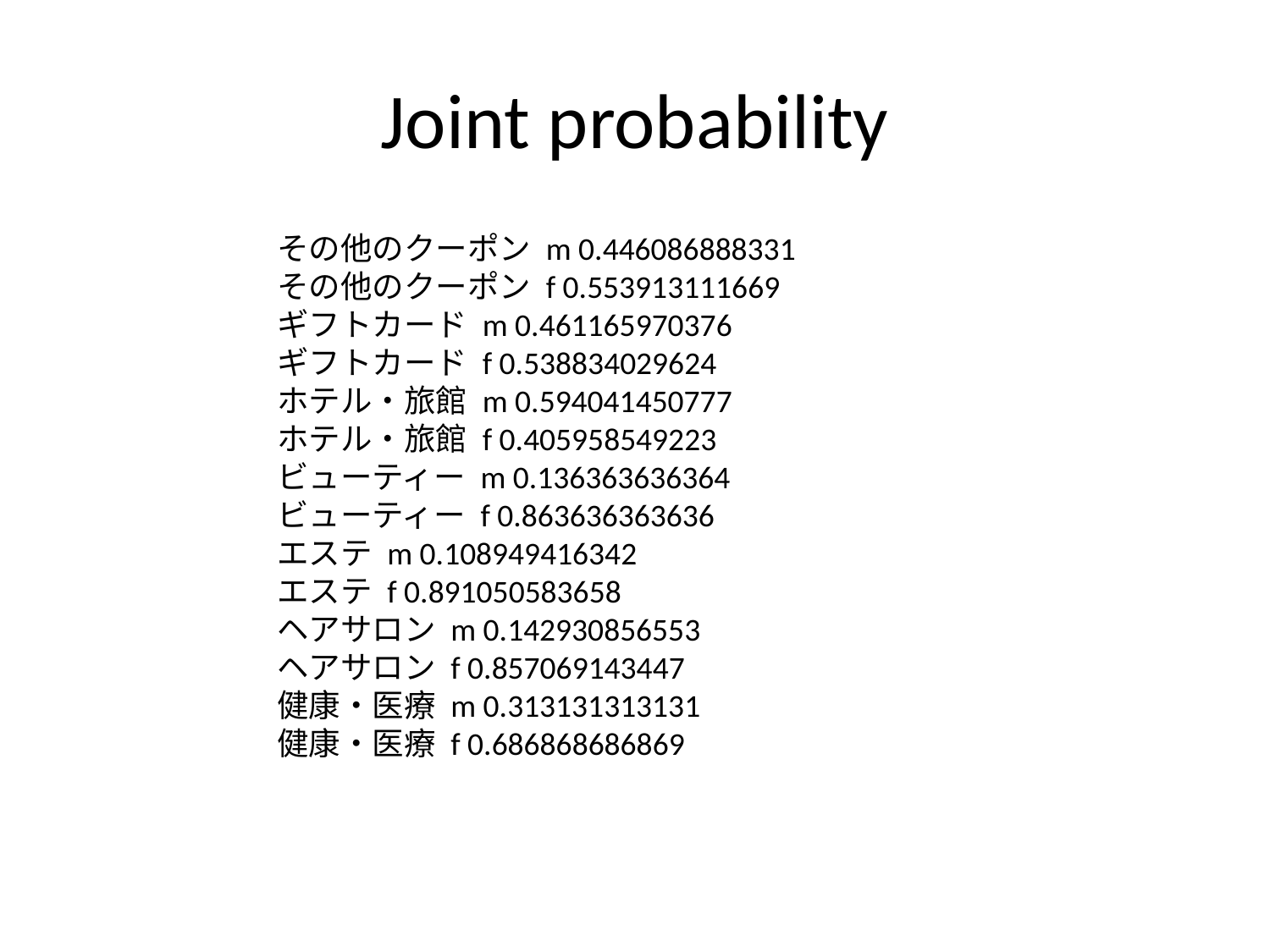

# Joint probability
その他のクーポン m 0.446086888331
その他のクーポン f 0.553913111669
ギフトカード m 0.461165970376
ギフトカード f 0.538834029624
ホテル・旅館 m 0.594041450777
ホテル・旅館 f 0.405958549223
ビューティー m 0.136363636364
ビューティー f 0.863636363636
エステ m 0.108949416342
エステ f 0.891050583658
ヘアサロン m 0.142930856553
ヘアサロン f 0.857069143447
健康・医療 m 0.313131313131
健康・医療 f 0.686868686869